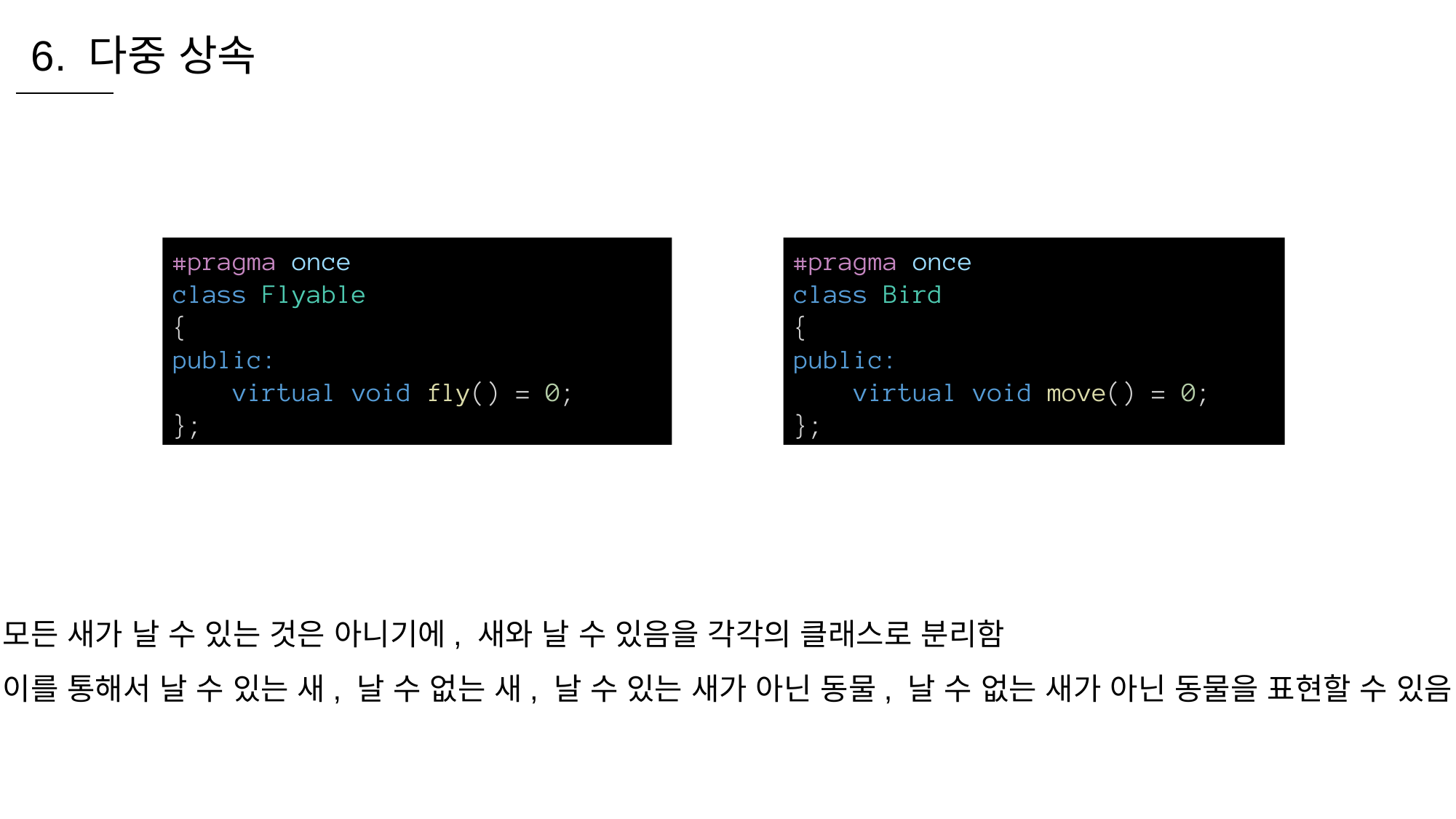

6. 다중 상속
#pragma once
class Flyable
{
public:
    virtual void fly() = 0;
};
#pragma once
class Bird
{
public:
    virtual void move() = 0;
};
모든 새가 날 수 있는 것은 아니기에, 새와 날 수 있음을 각각의 클래스로 분리함
이를 통해서 날 수 있는 새, 날 수 없는 새, 날 수 있는 새가 아닌 동물, 날 수 없는 새가 아닌 동물을 표현할 수 있음